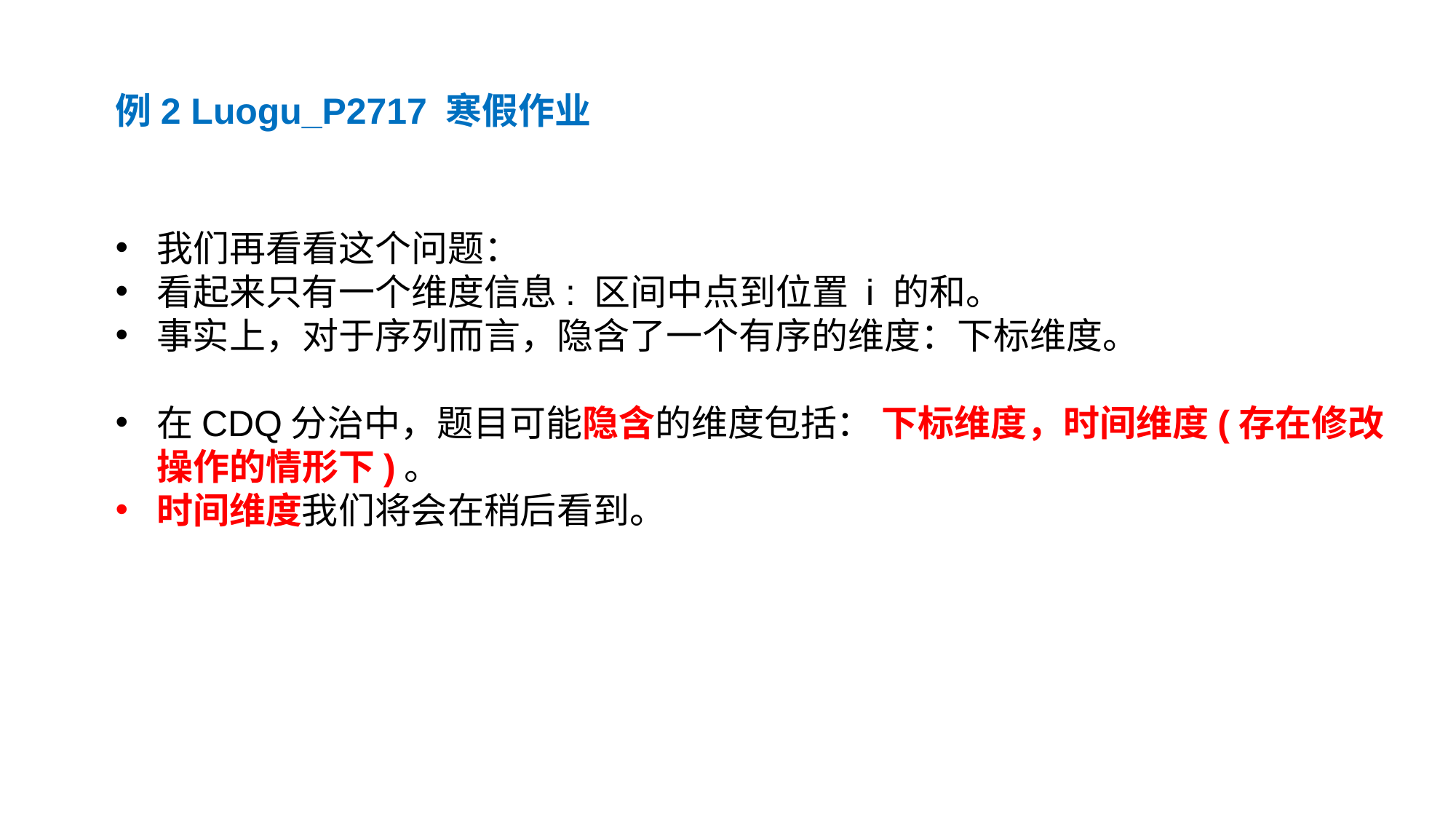

例2 Luogu_P2717 寒假作业
我们再看看这个问题：
看起来只有一个维度信息: 区间中点到位置 i 的和。
事实上，对于序列而言，隐含了一个有序的维度：下标维度。

在CDQ分治中，题目可能隐含的维度包括： 下标维度，时间维度(存在修改操作的情形下)。
时间维度我们将会在稍后看到。